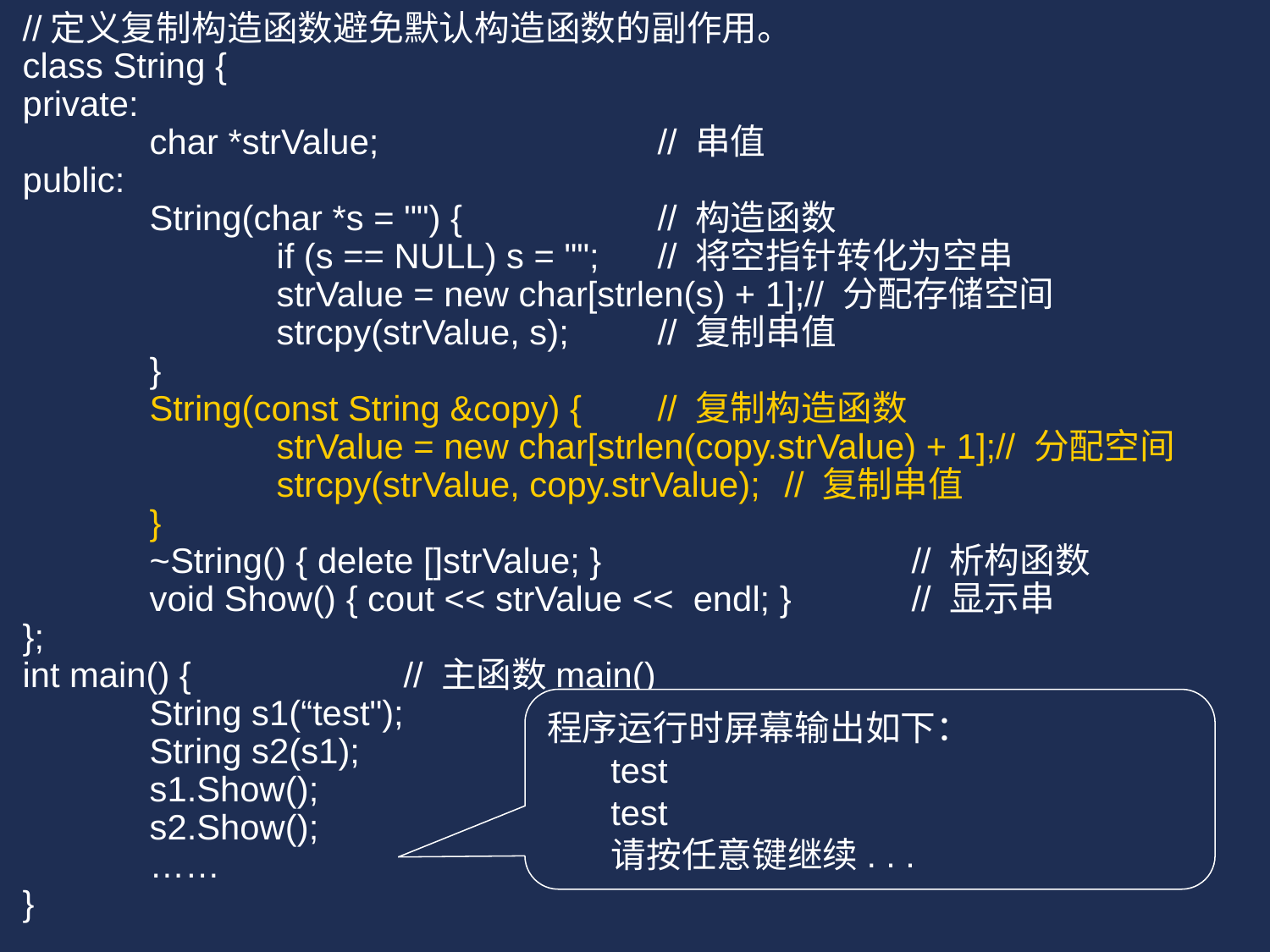

//定义复制构造函数避免默认构造函数的副作用。
class String {
private:
	char *strValue;			// 串值
public:
	String(char *s = "") {		// 构造函数
		if (s == NULL) s = "";	// 将空指针转化为空串
		strValue = new char[strlen(s) + 1];// 分配存储空间
		strcpy(strValue, s);	// 复制串值
	}
	String(const String &copy) {	// 复制构造函数
		strValue = new char[strlen(copy.strValue) + 1];// 分配空间
		strcpy(strValue, copy.strValue);	// 复制串值
	}
	~String() { delete []strValue; }			// 析构函数
	void Show() { cout << strValue <<  endl; }	// 显示串
};
int main() {		// 主函数main()
	String s1(“test");		// 调用普通构造函数的生成对象s1
	String s2(s1);			// 调用复制构造函数的生成对象s2
	s1.Show();			// 显示串s1
	s2.Show();			// 显示串s2
	……
}
程序运行时屏幕输出如下：
test
test
请按任意键继续. . .